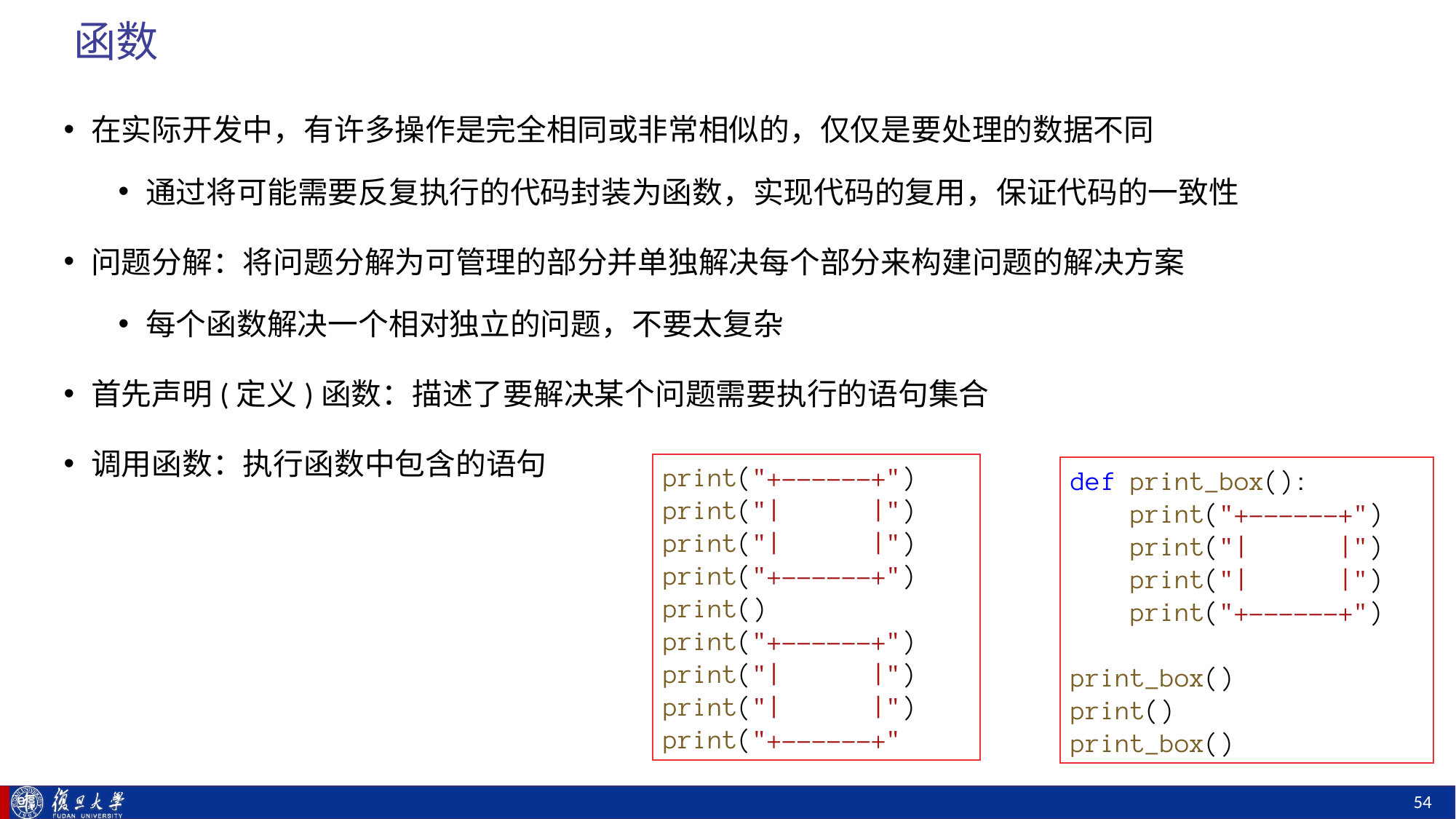

# 函数
在实际开发中，有许多操作是完全相同或非常相似的，仅仅是要处理的数据不同
通过将可能需要反复执行的代码封装为函数，实现代码的复用，保证代码的一致性
问题分解：将问题分解为可管理的部分并单独解决每个部分来构建问题的解决方案
每个函数解决一个相对独立的问题，不要太复杂
首先声明(定义)函数：描述了要解决某个问题需要执行的语句集合
调用函数：执行函数中包含的语句

print("+------+")
print("|      |")
print("|      |")
print("+------+")
print()
print("+------+")
print("|      |")
print("|      |")
print("+------+"
def print_box():
    print("+------+")
    print("|      |")
    print("|      |")
    print("+------+")
print_box()
print()
print_box()